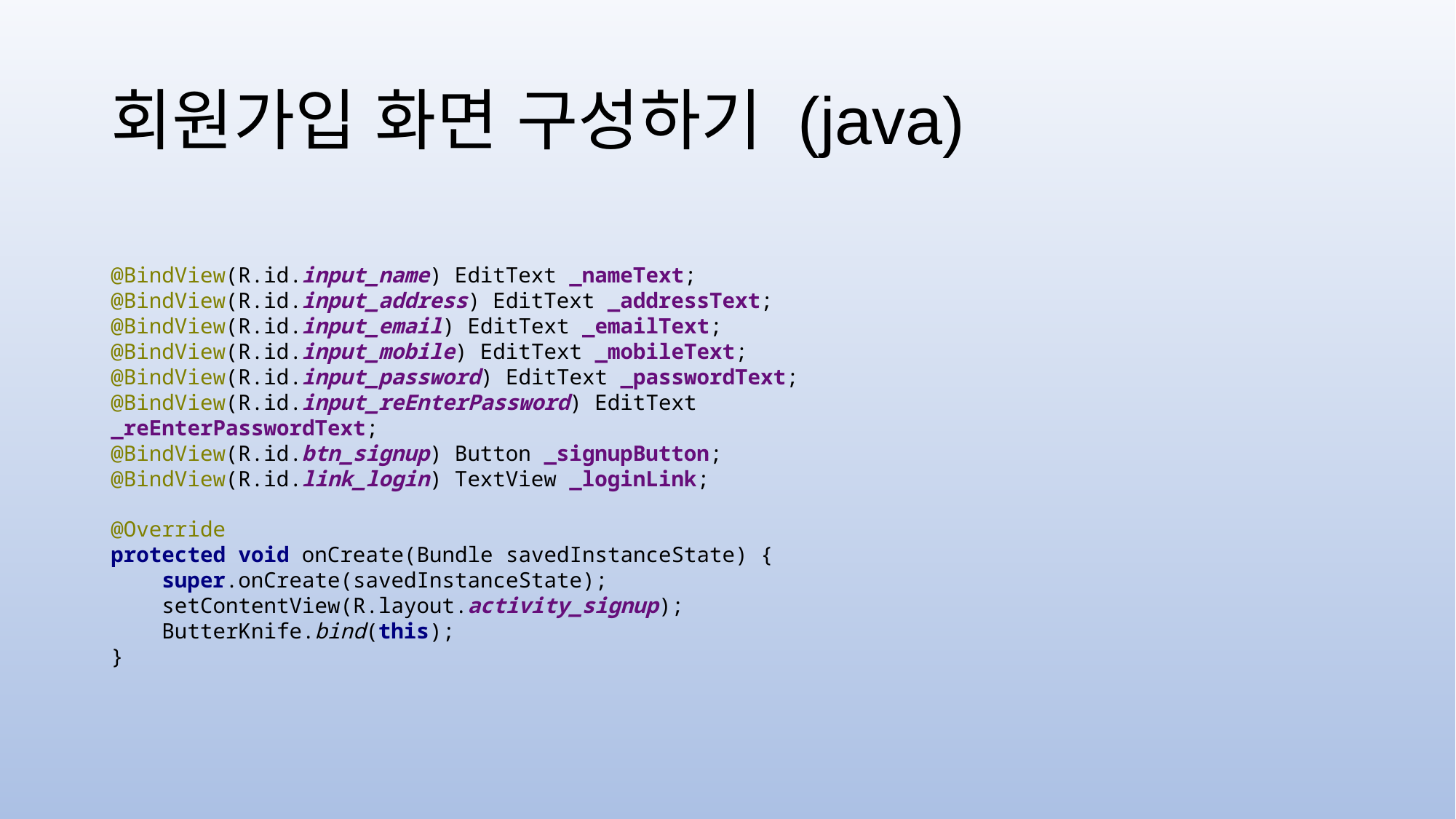

# 회원가입 화면 구성하기 (java)
@BindView(R.id.input_name) EditText _nameText;
@BindView(R.id.input_address) EditText _addressText;
@BindView(R.id.input_email) EditText _emailText;
@BindView(R.id.input_mobile) EditText _mobileText;
@BindView(R.id.input_password) EditText _passwordText;
@BindView(R.id.input_reEnterPassword) EditText _reEnterPasswordText;
@BindView(R.id.btn_signup) Button _signupButton;
@BindView(R.id.link_login) TextView _loginLink;
@Override
protected void onCreate(Bundle savedInstanceState) {
    super.onCreate(savedInstanceState);
    setContentView(R.layout.activity_signup);
    ButterKnife.bind(this);
}